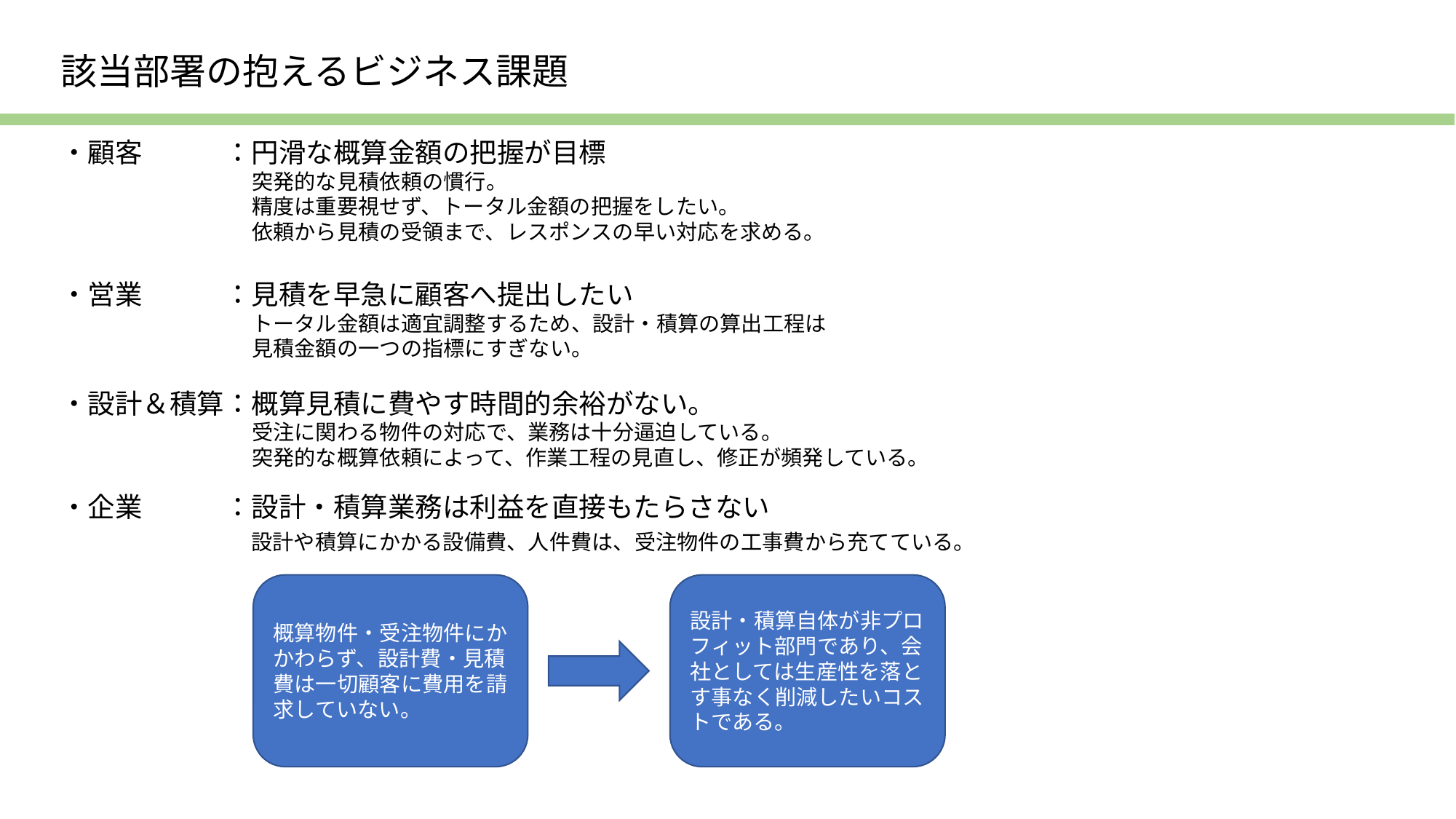

該当部署の抱えるビジネス課題

・顧客　　　：円滑な概算金額の把握が目標
　　　　　　　　　突発的な見積依頼の慣行。
　　　　　　　　　精度は重要視せず、トータル金額の把握をしたい。
　　　　　　　　　依頼から見積の受領まで、レスポンスの早い対応を求める。

・営業　　　：見積を早急に顧客へ提出したい
　　　　　　　　　トータル金額は適宜調整するため、設計・積算の算出工程は
　　　　　　　　　見積金額の一つの指標にすぎない。

・設計＆積算：概算見積に費やす時間的余裕がない。
　　　　　　　　　受注に関わる物件の対応で、業務は十分逼迫している。
　　　　　　　　　突発的な概算依頼によって、作業工程の見直し、修正が頻発している。

・企業　　　：設計・積算業務は利益を直接もたらさない
　　　　　　　設計や積算にかかる設備費、人件費は、受注物件の工事費から充てている。

設計・積算自体が非プロフィット部門であり、会社としては生産性を落とす事なく削減したいコストである。
概算物件・受注物件にかかわらず、設計費・見積費は一切顧客に費用を請求していない。